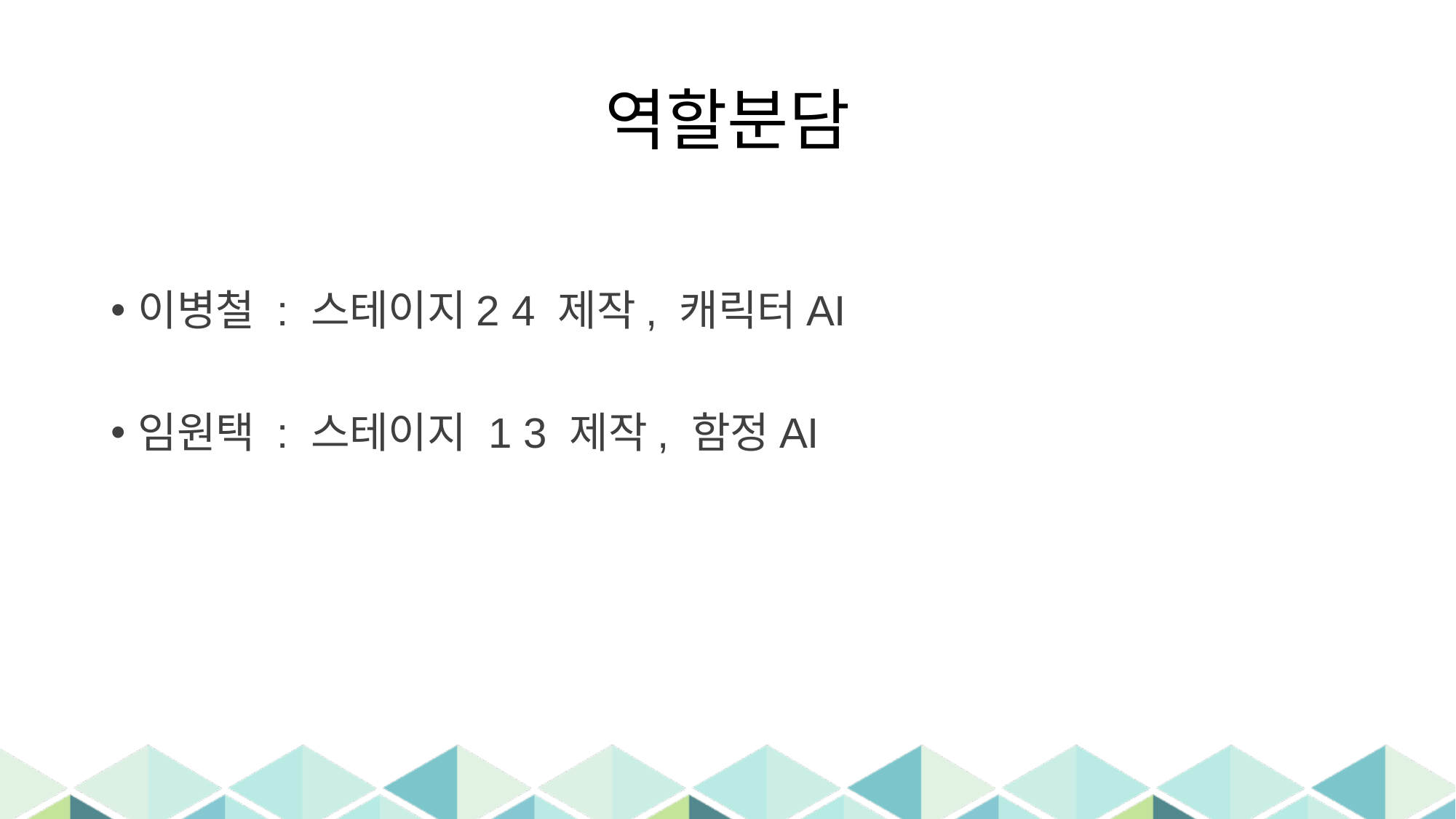

# 역할분담

이병철 : 스테이지2 4 제작, 캐릭터AI

임원택 : 스테이지 1 3 제작, 함정AI